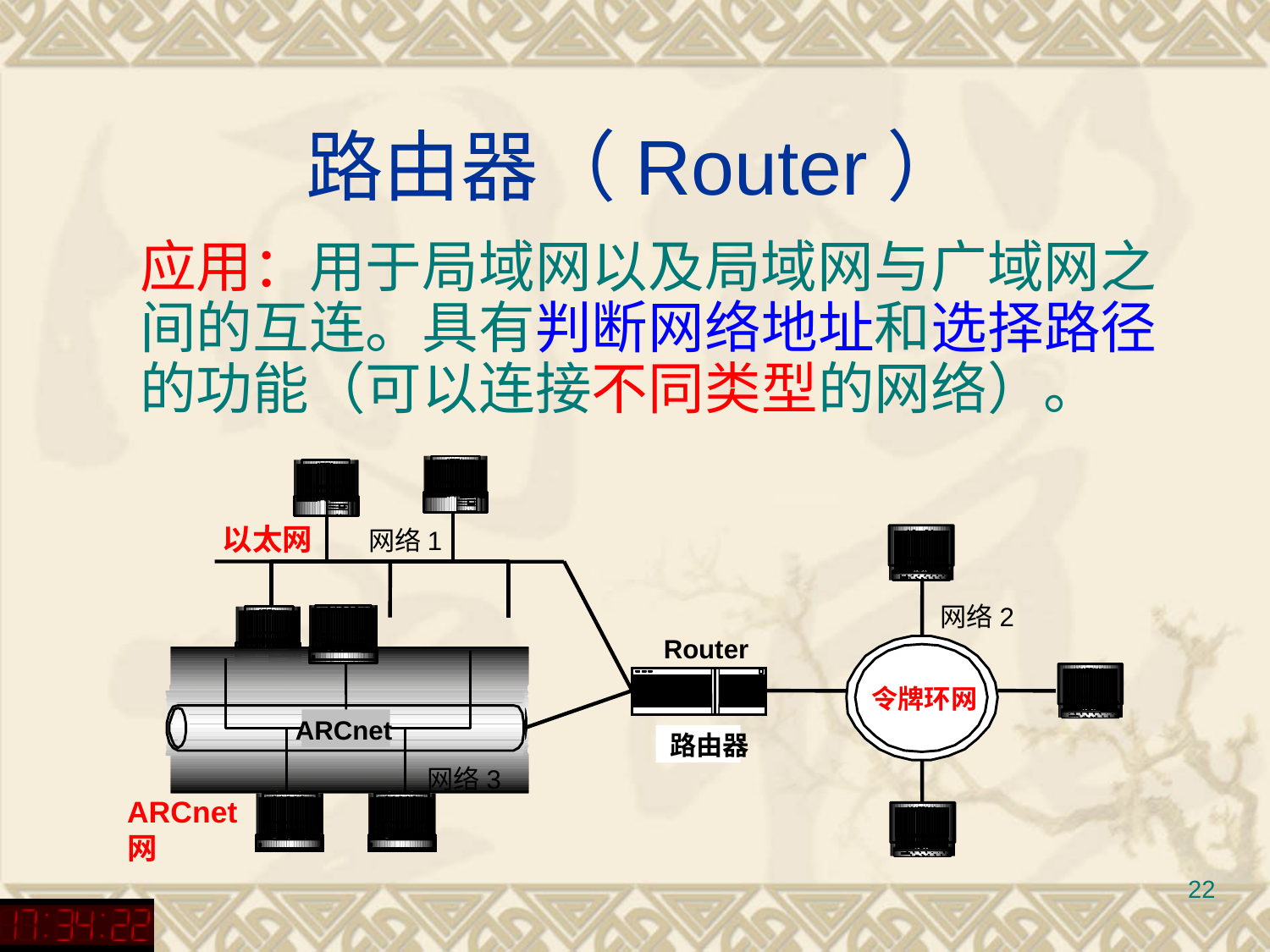

# 路由器（Router）
应用：用于局域网以及局域网与广域网之间的互连。具有判断网络地址和选择路径的功能（可以连接不同类型的网络）。

以太网
网络1

Router

令牌环网

路由器

网络2

ARCnet

网络3

ARCnet网

22